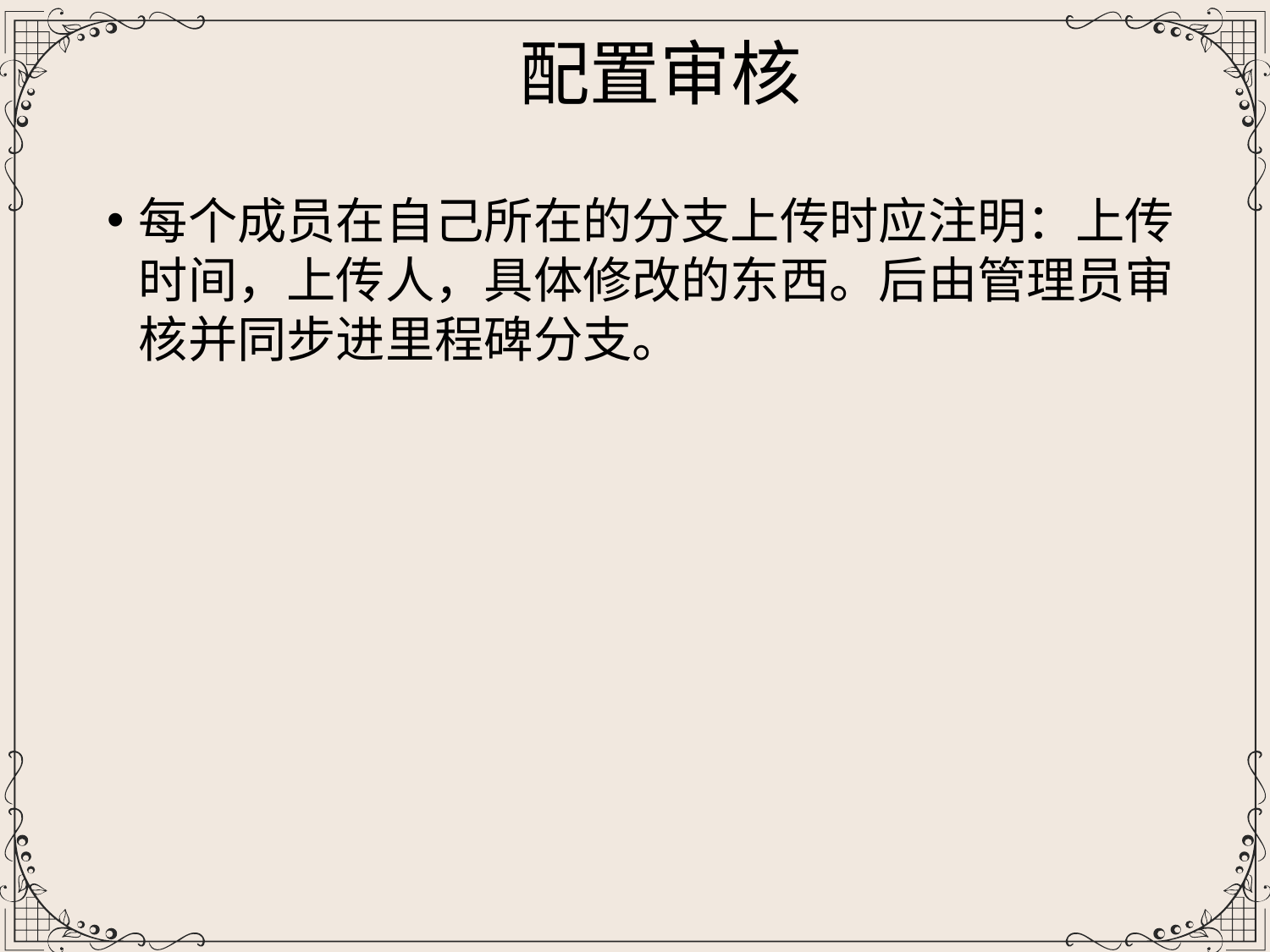

配置审核
每个成员在自己所在的分支上传时应注明：上传时间，上传人，具体修改的东西。后由管理员审核并同步进里程碑分支。